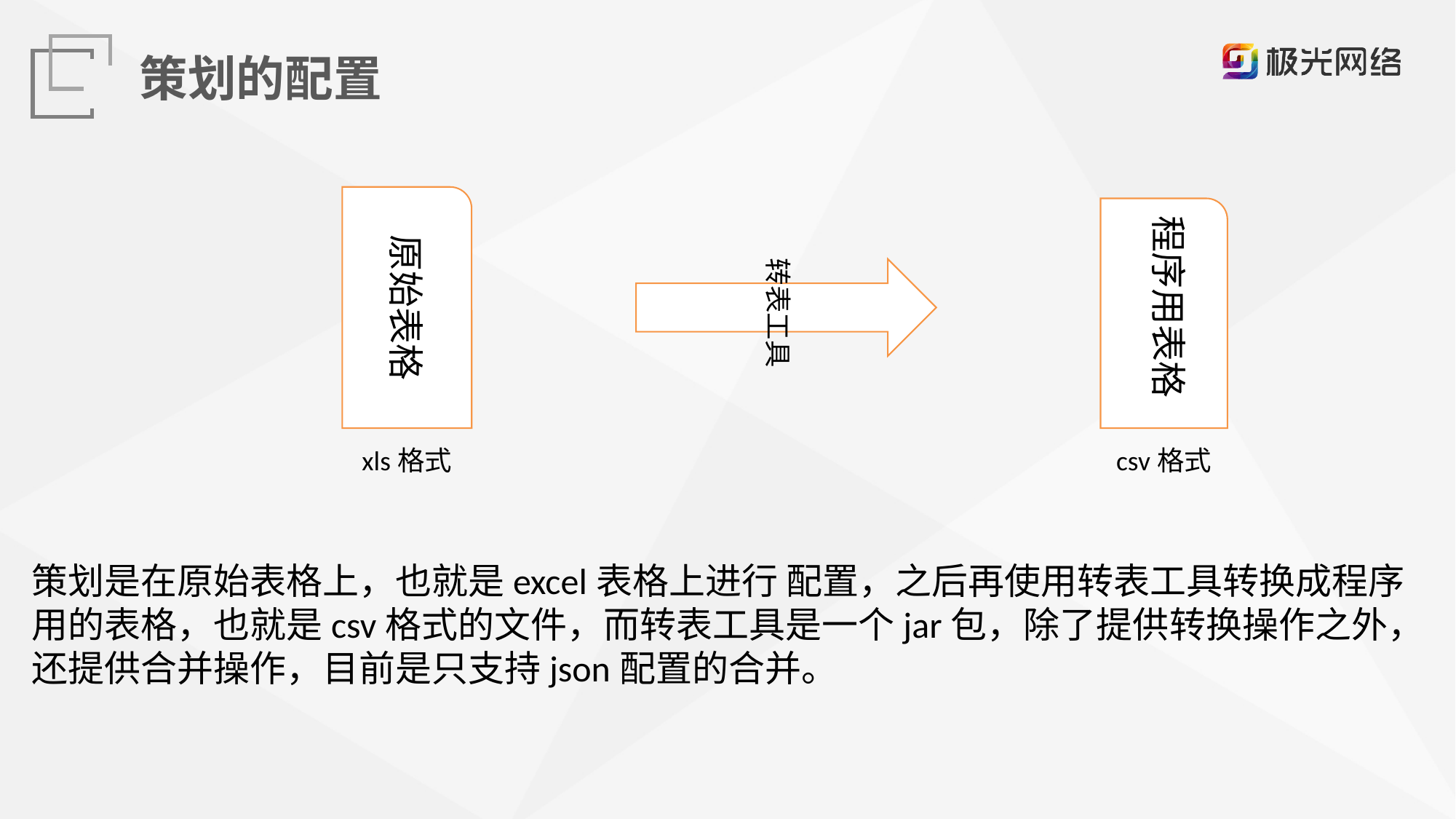

策划的配置

程序用表格
原始表格
转表工具

xls格式
csv格式
策划是在原始表格上，也就是excel表格上进行 配置，之后再使用转表工具转换成程序
用的表格，也就是csv格式的文件，而转表工具是一个jar包，除了提供转换操作之外，
还提供合并操作，目前是只支持json配置的合并。